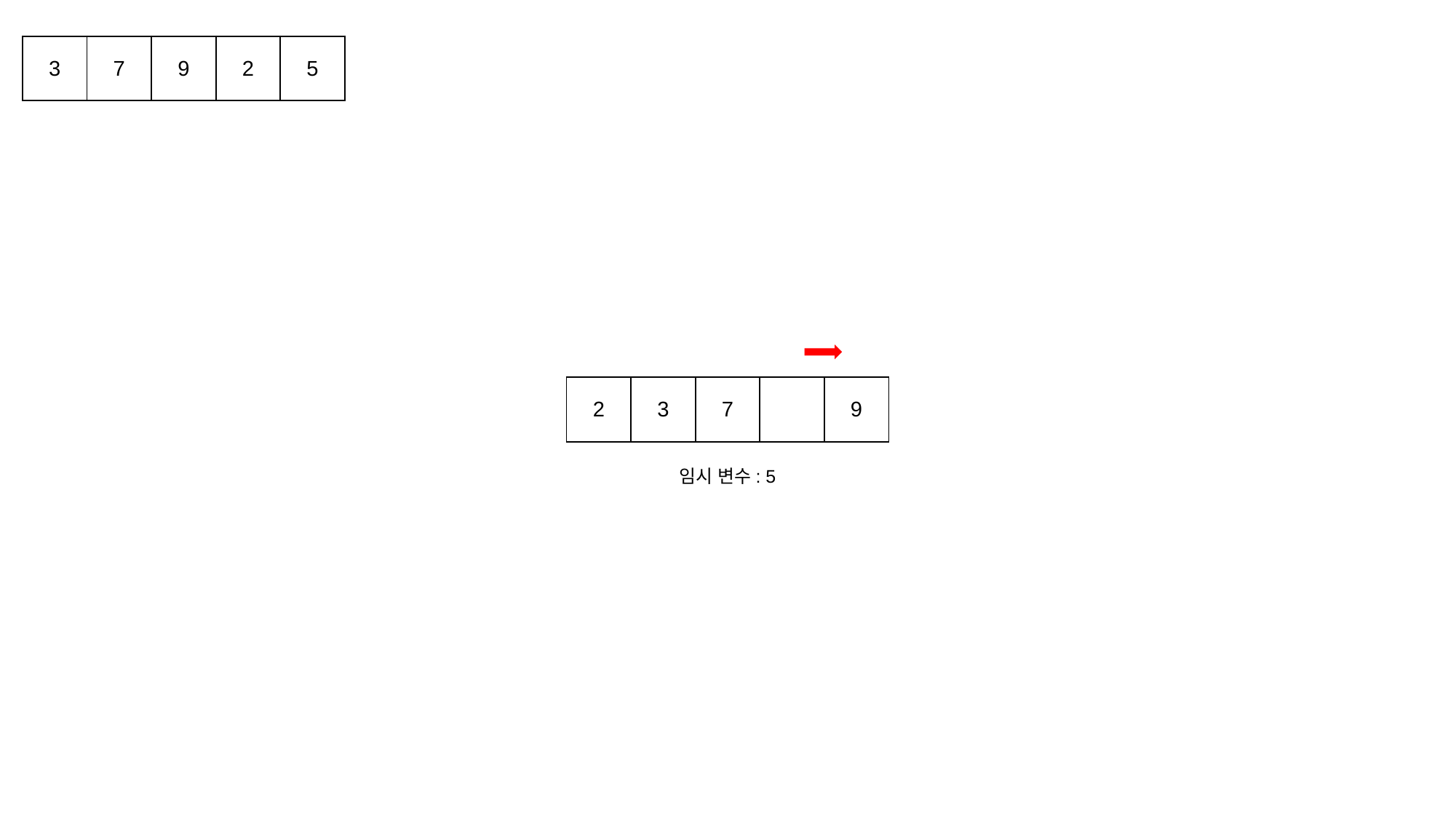

| 3 | 7 | 9 | 2 | 5 |
| --- | --- | --- | --- | --- |

| 2 | 3 | 7 |  | 9 |
| --- | --- | --- | --- | --- |
임시 변수: 5